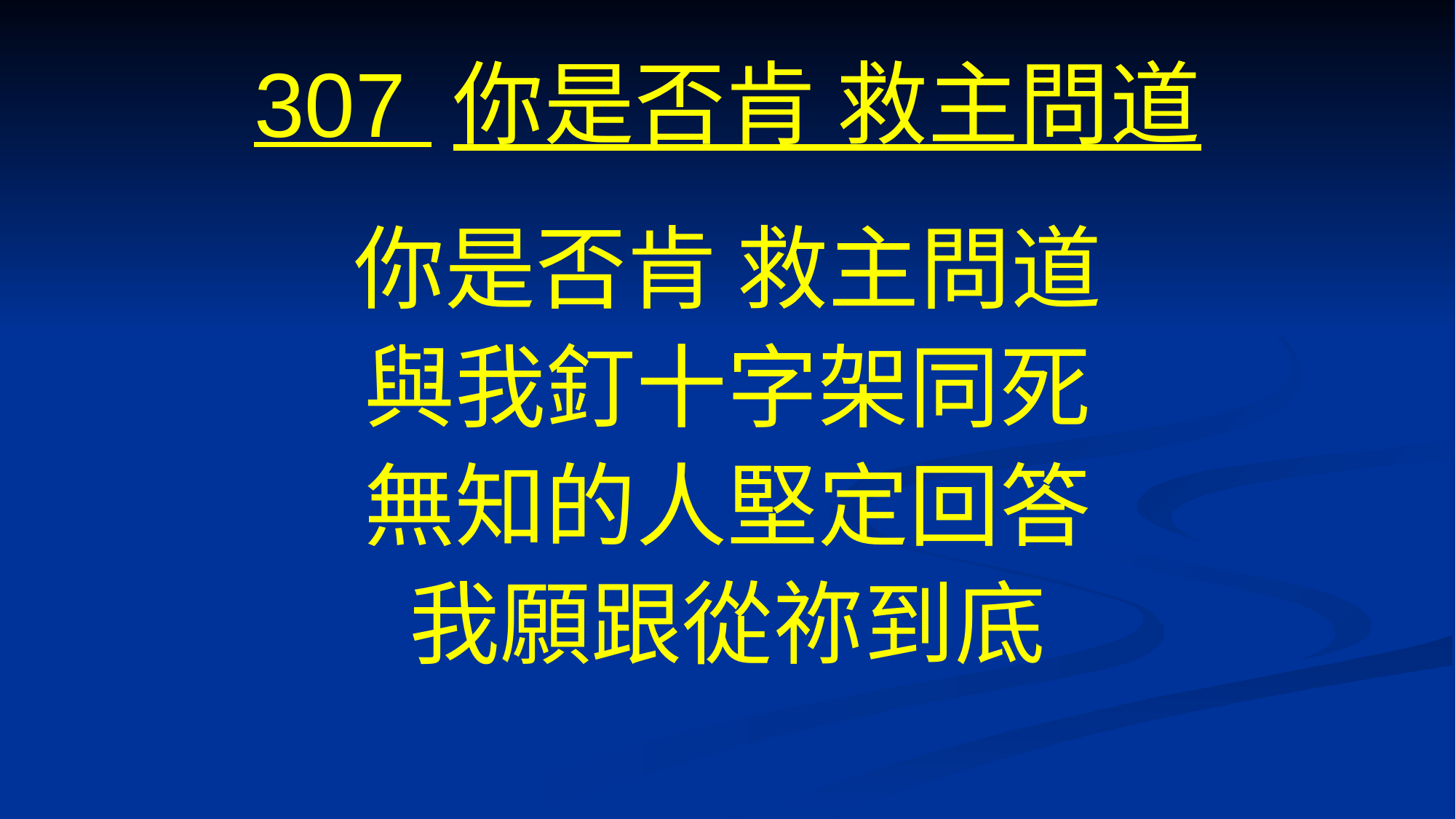

# 307 你是否肯 救主問道
你是否肯 救主問道
與我釘十字架同死
無知的人堅定回答
我願跟從祢到底